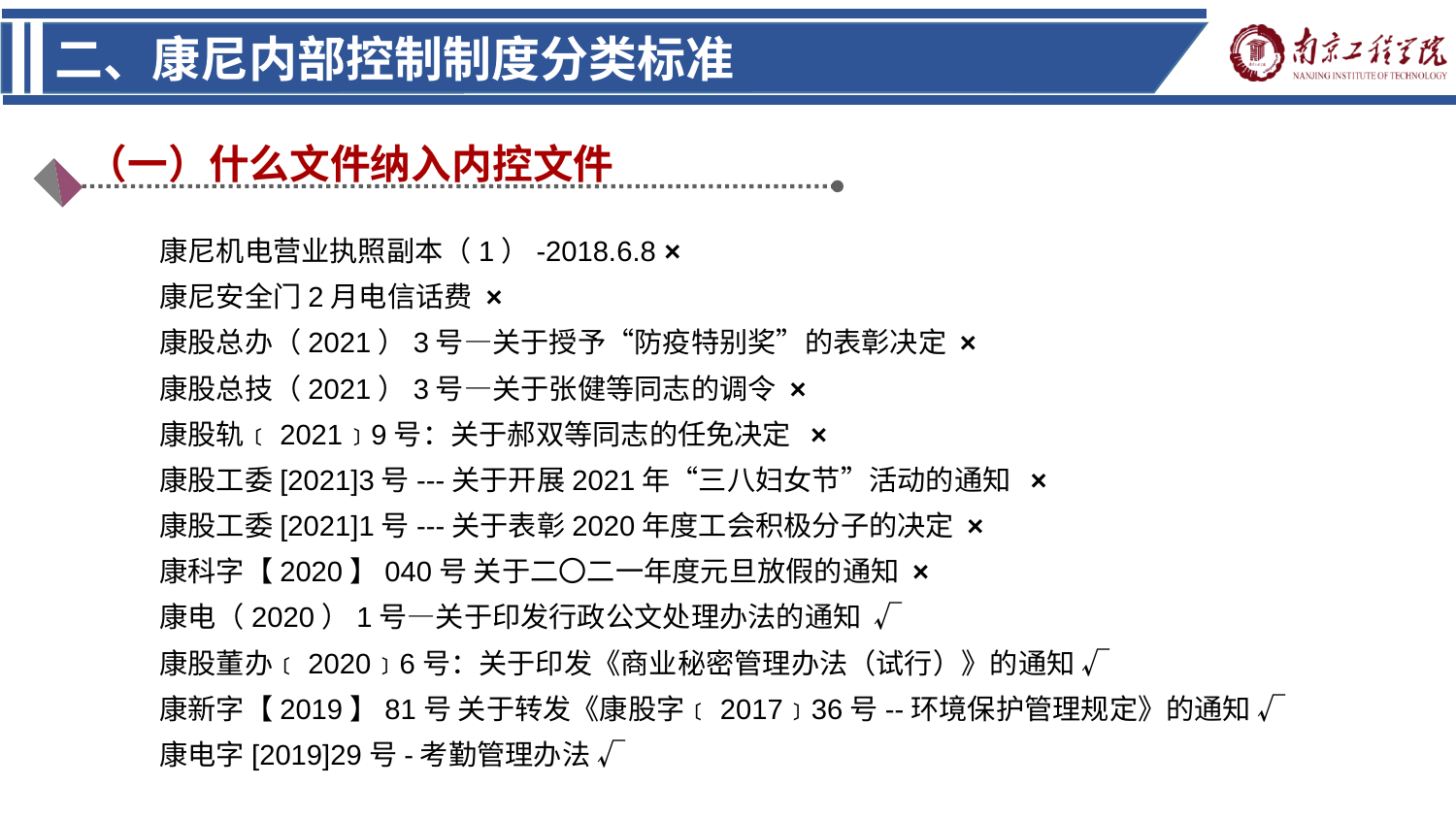

二、康尼内部控制制度分类标准
（一）什么文件纳入内控文件

康尼机电营业执照副本（1）-2018.6.8 ×
康尼安全门2月电信话费 ×
康股总办（2021）3号—关于授予“防疫特别奖”的表彰决定 ×
康股总技（2021）3号—关于张健等同志的调令 ×
康股轨﹝2021﹞9号：关于郝双等同志的任免决定  ×
康股工委[2021]3号---关于开展2021年“三八妇女节”活动的通知  ×
康股工委[2021]1号---关于表彰2020年度工会积极分子的决定 ×
康科字【2020】040号 关于二〇二一年度元旦放假的通知 ×
康电（2020）1号—关于印发行政公文处理办法的通知  √
康股董办﹝2020﹞6号：关于印发《商业秘密管理办法（试行）》的通知 √
康新字【2019】81号 关于转发《康股字﹝2017﹞36号--环境保护管理规定》的通知 √
康电字[2019]29号-考勤管理办法 √